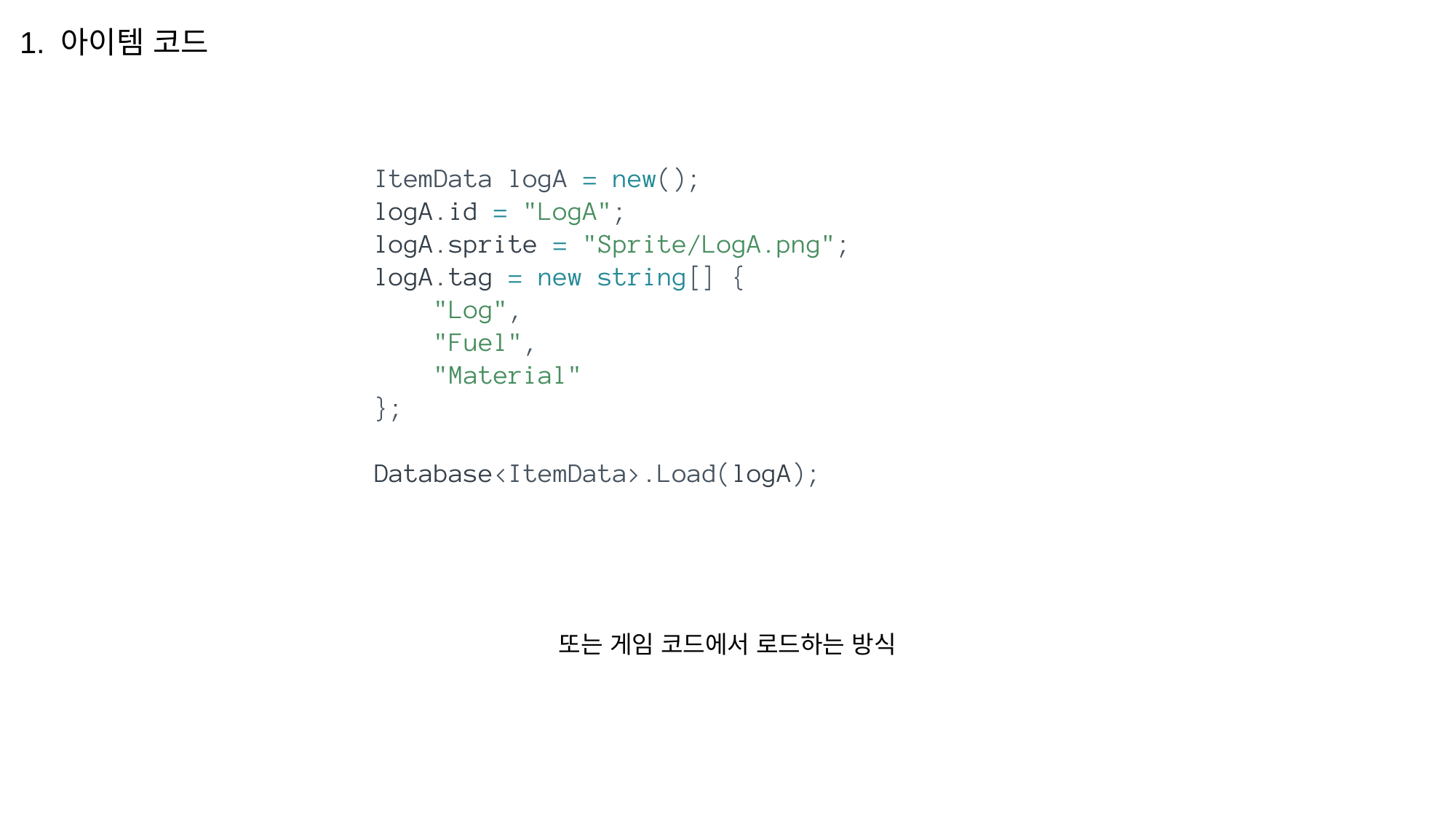

1. 아이템 코드
ItemData logA = new();
logA.id = "LogA";
logA.sprite = "Sprite/LogA.png";
logA.tag = new string[] {
    "Log",
    "Fuel",
    "Material"
};
Database<ItemData>.Load(logA);
또는 게임 코드에서 로드하는 방식